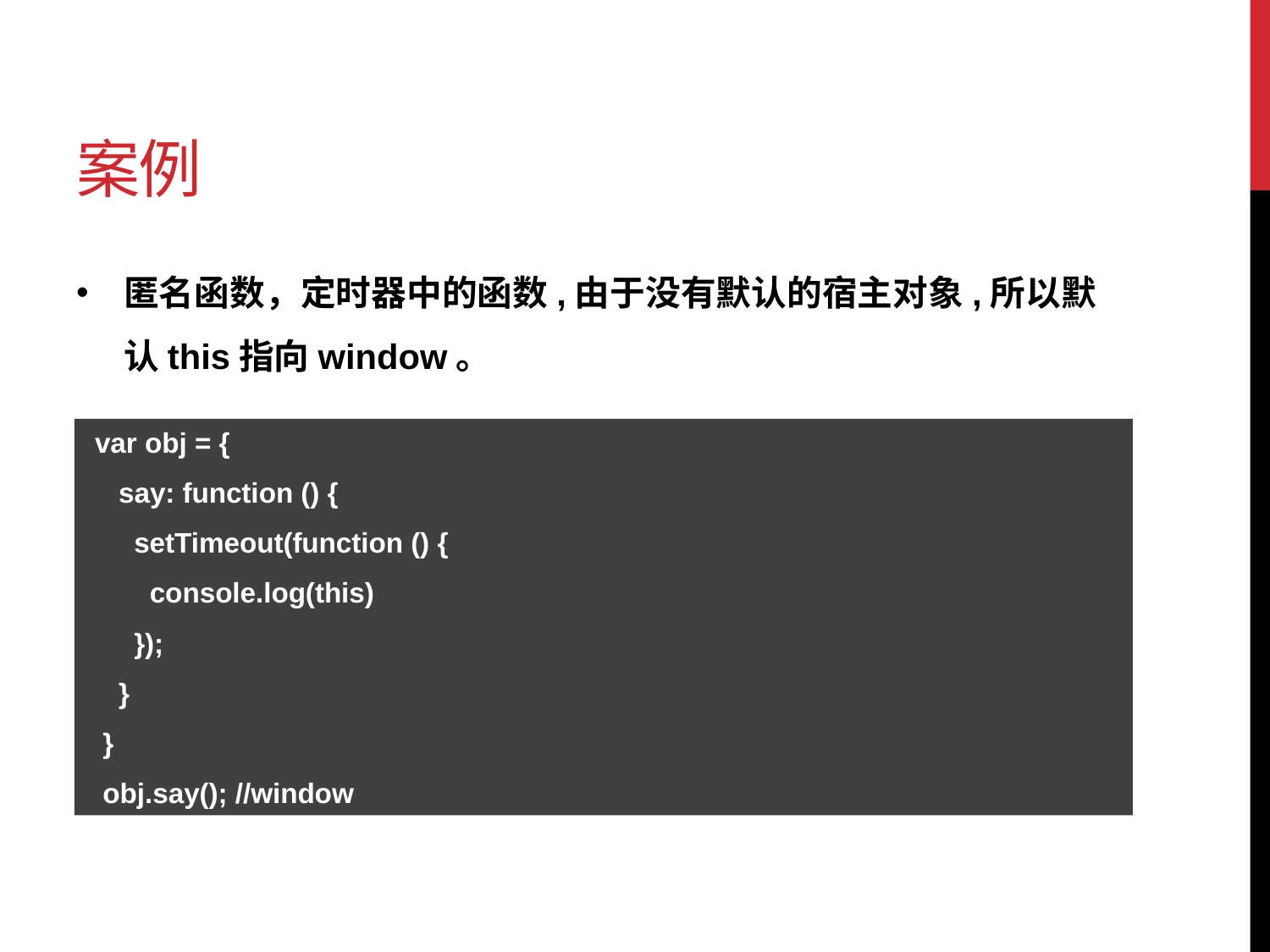

# 案例
匿名函数，定时器中的函数,由于没有默认的宿主对象,所以默认this指向window。

 var obj = {
    say: function () {
      setTimeout(function () {
        console.log(this)
      });
    }
  }
  obj.say(); //window